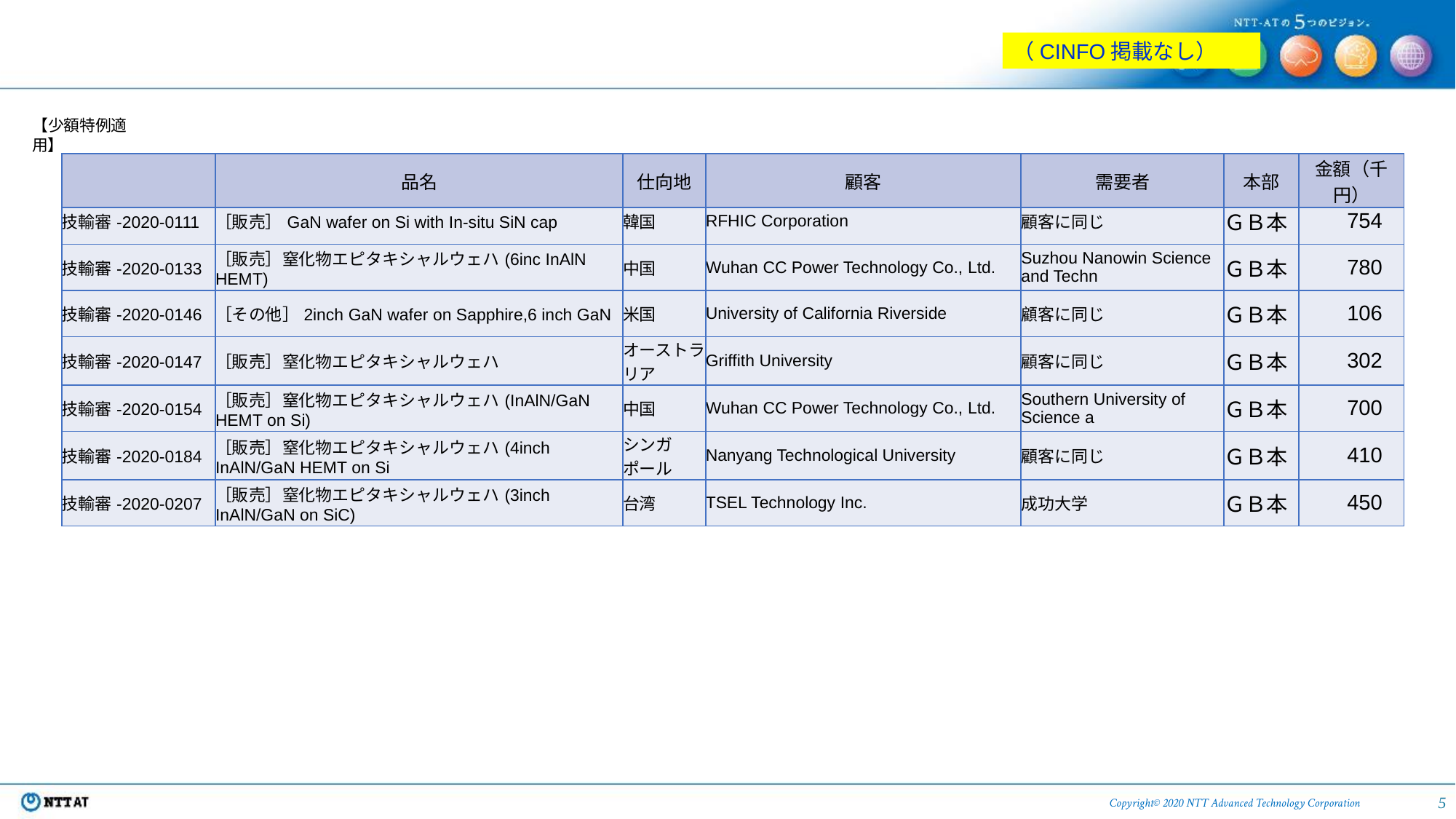

（CINFO掲載なし）
#
【少額特例適用】
|  | 品名 | 仕向地 | 顧客 | 需要者 | 本部 | 金額（千円） |
| --- | --- | --- | --- | --- | --- | --- |
| 技輸審-2020-0111 | ［販売］GaN wafer on Si with In-situ SiN cap | 韓国 | RFHIC Corporation | 顧客に同じ | ＧＢ本 | 754 |
| --- | --- | --- | --- | --- | --- | --- |
| 技輸審-2020-0133 | ［販売］窒化物エピタキシャルウェハ(6inc InAlN HEMT) | 中国 | Wuhan CC Power Technology Co., Ltd. | Suzhou Nanowin Science and Techn | ＧＢ本 | 780 |
| 技輸審-2020-0146 | ［その他］2inch GaN wafer on Sapphire,6 inch GaN | 米国 | University of California Riverside | 顧客に同じ | ＧＢ本 | 106 |
| 技輸審-2020-0147 | ［販売］窒化物エピタキシャルウェハ | オーストラリア | Griffith University | 顧客に同じ | ＧＢ本 | 302 |
| 技輸審-2020-0154 | ［販売］窒化物エピタキシャルウェハ(InAlN/GaN HEMT on Si) | 中国 | Wuhan CC Power Technology Co., Ltd. | Southern University of Science a | ＧＢ本 | 700 |
| 技輸審-2020-0184 | ［販売］窒化物エピタキシャルウェハ(4inch InAlN/GaN HEMT on Si | シンガポール | Nanyang Technological University | 顧客に同じ | ＧＢ本 | 410 |
| 技輸審-2020-0207 | ［販売］窒化物エピタキシャルウェハ(3inch InAlN/GaN on SiC) | 台湾 | TSEL Technology Inc. | 成功大学 | ＧＢ本 | 450 |